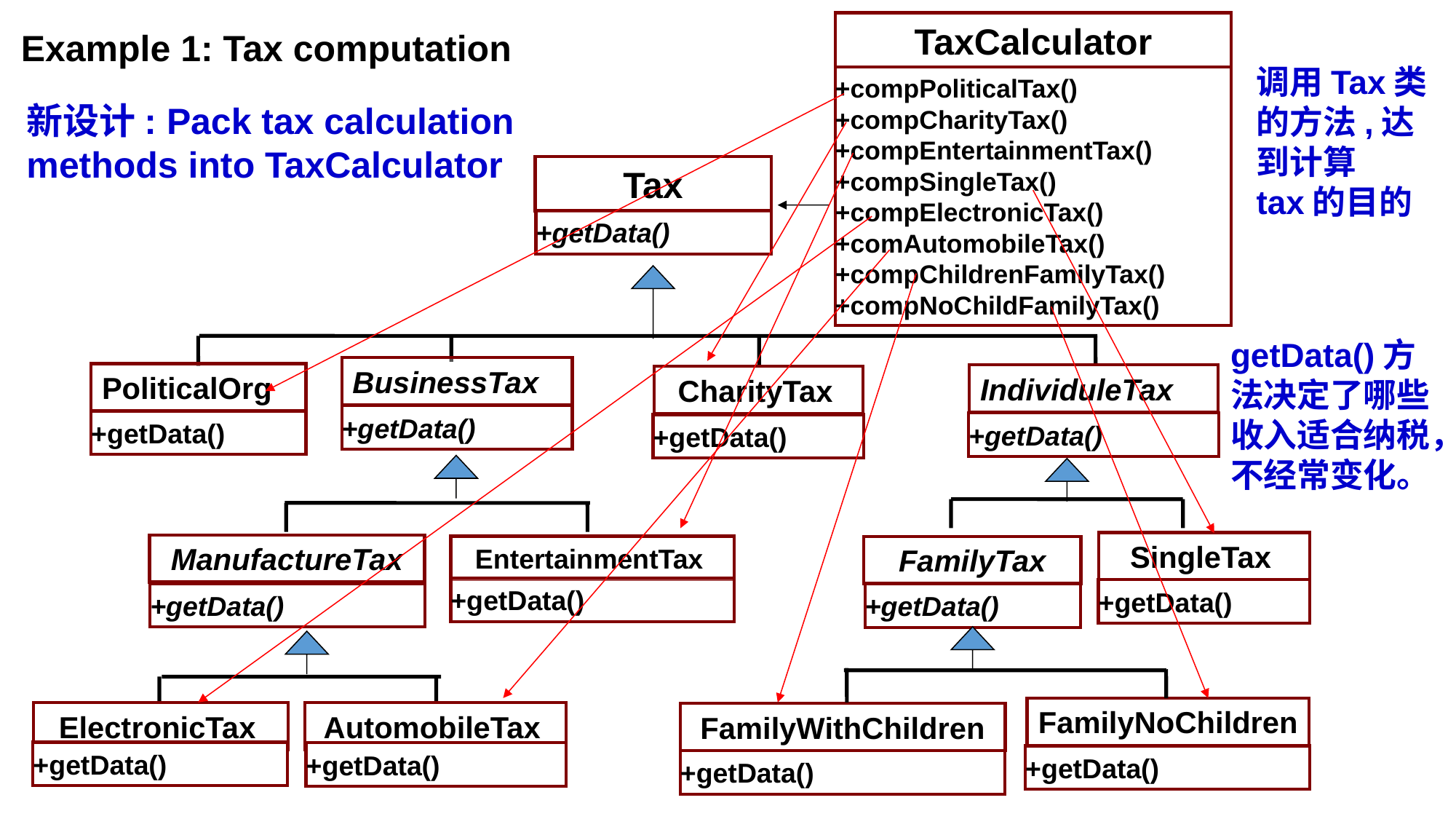

TaxCalculator
Example 1: Tax computation
调用Tax类
的方法,达
到计算
tax的目的
+compPoliticalTax()
+compCharityTax()
+compEntertainmentTax()
+compSingleTax()
+compElectronicTax()
+comAutomobileTax()
+compChildrenFamilyTax()
+compNoChildFamilyTax()

新设计: Pack tax calculation methods into TaxCalculator

Tax

+getData()

getData()方
法决定了哪些
收入适合纳税，
不经常变化。

BusinessTax
PoliticalOrg
IndividuleTax
CharityTax
+getData()
+getData()
+getData()
+getData()

SingleTax
ManufactureTax
EntertainmentTax
FamilyTax
+getData()
+getData()
+getData()
+getData()

FamilyNoChildren
AutomobileTax
ElectronicTax
FamilyWithChildren
+getData()
+getData()
+getData()
+getData()